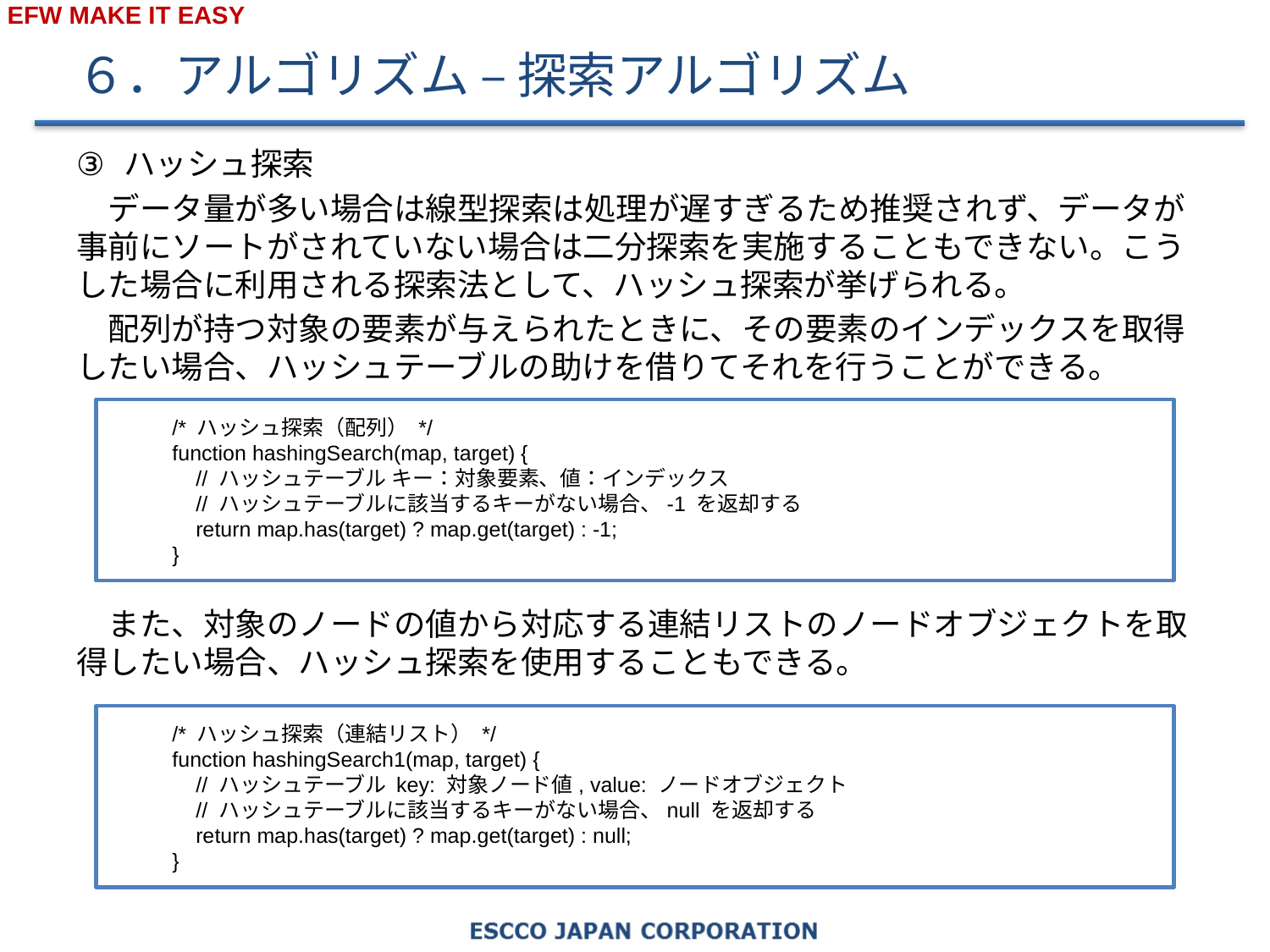

# ６．アルゴリズム – 探索アルゴリズム
ハッシュ探索
　データ量が多い場合は線型探索は処理が遅すぎるため推奨されず、データが事前にソートがされていない場合は二分探索を実施することもできない。こうした場合に利用される探索法として、ハッシュ探索が挙げられる。
　配列が持つ対象の要素が与えられたときに、その要素のインデックスを取得したい場合、ハッシュテーブルの助けを借りてそれを行うことができる。

　また、対象のノードの値から対応する連結リストのノードオブジェクトを取得したい場合、ハッシュ探索を使用することもできる。
/* ハッシュ探索（配列） */
function hashingSearch(map, target) {
    // ハッシュテーブル キー：対象要素、値：インデックス
    // ハッシュテーブルに該当するキーがない場合、-1 を返却する
    return map.has(target) ? map.get(target) : -1;
}
/* ハッシュ探索（連結リスト） */
function hashingSearch1(map, target) {
    // ハッシュテーブル key: 対象ノード値, value: ノードオブジェクト
    // ハッシュテーブルに該当するキーがない場合、null を返却する
    return map.has(target) ? map.get(target) : null;
}